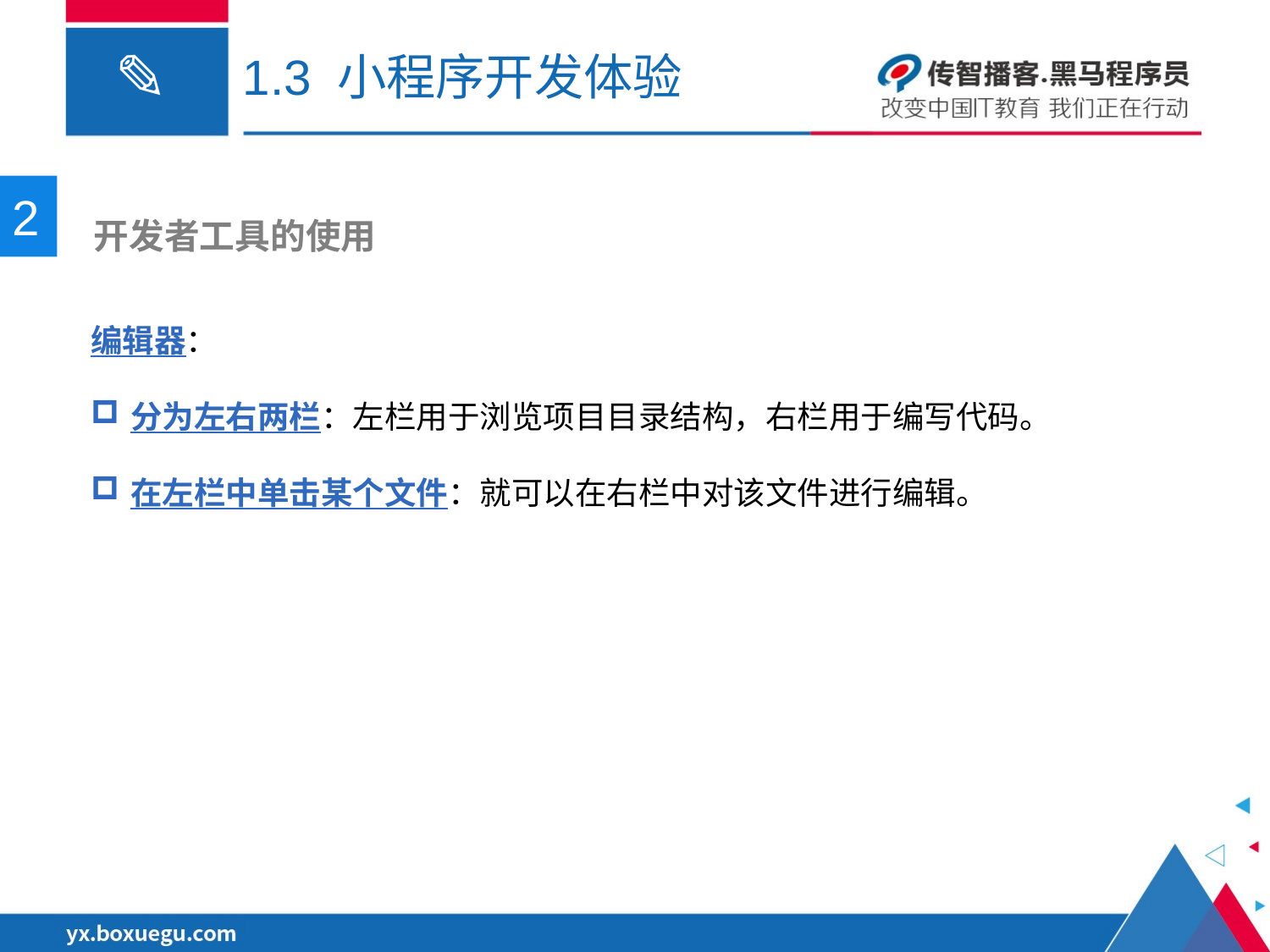

# 1.3 小程序开发体验

2
  开发者工具的使用
编辑器：
分为左右两栏：左栏用于浏览项目目录结构，右栏用于编写代码。
在左栏中单击某个文件：就可以在右栏中对该文件进行编辑。